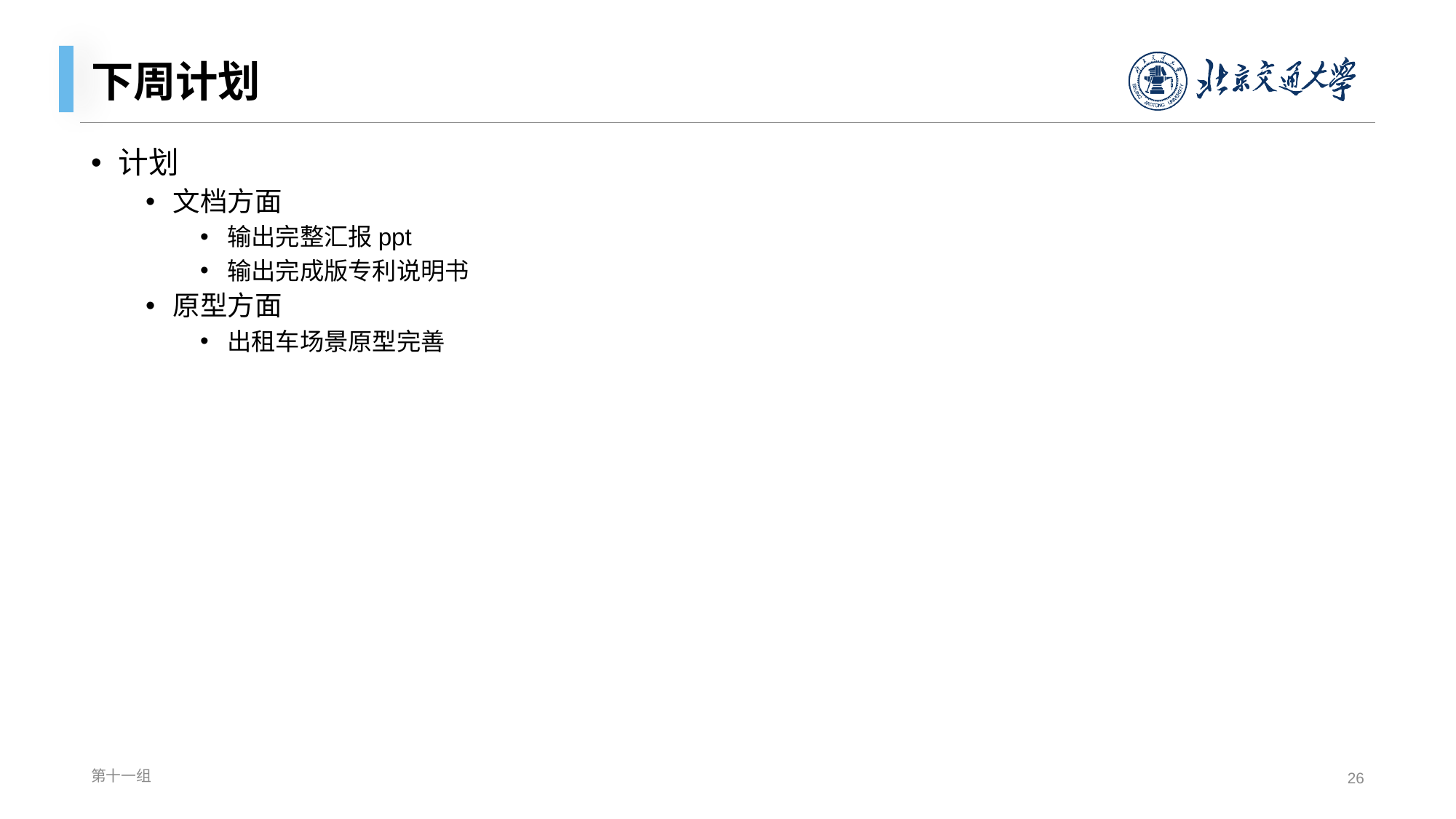

# 下周计划
计划
文档方面
输出完整汇报ppt
输出完成版专利说明书
原型方面
出租车场景原型完善
第十一组
26